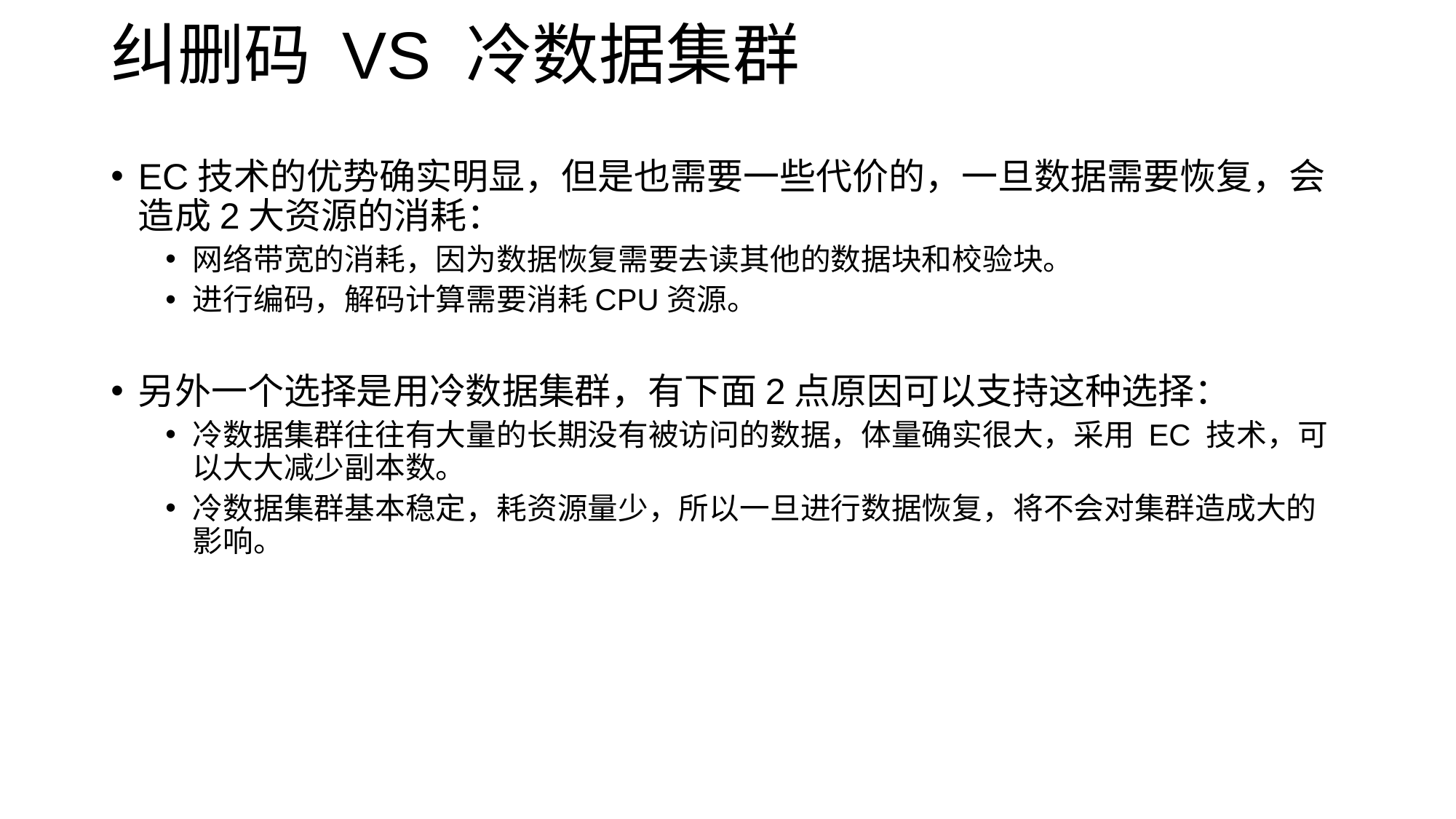

# 纠删码 VS 冷数据集群
EC技术的优势确实明显，但是也需要一些代价的，一旦数据需要恢复，会造成2大资源的消耗：
网络带宽的消耗，因为数据恢复需要去读其他的数据块和校验块。
进行编码，解码计算需要消耗CPU资源。

另外一个选择是用冷数据集群，有下面2点原因可以支持这种选择：
冷数据集群往往有大量的长期没有被访问的数据，体量确实很大，采用 EC 技术，可以大大减少副本数。
冷数据集群基本稳定，耗资源量少，所以一旦进行数据恢复，将不会对集群造成大的影响。